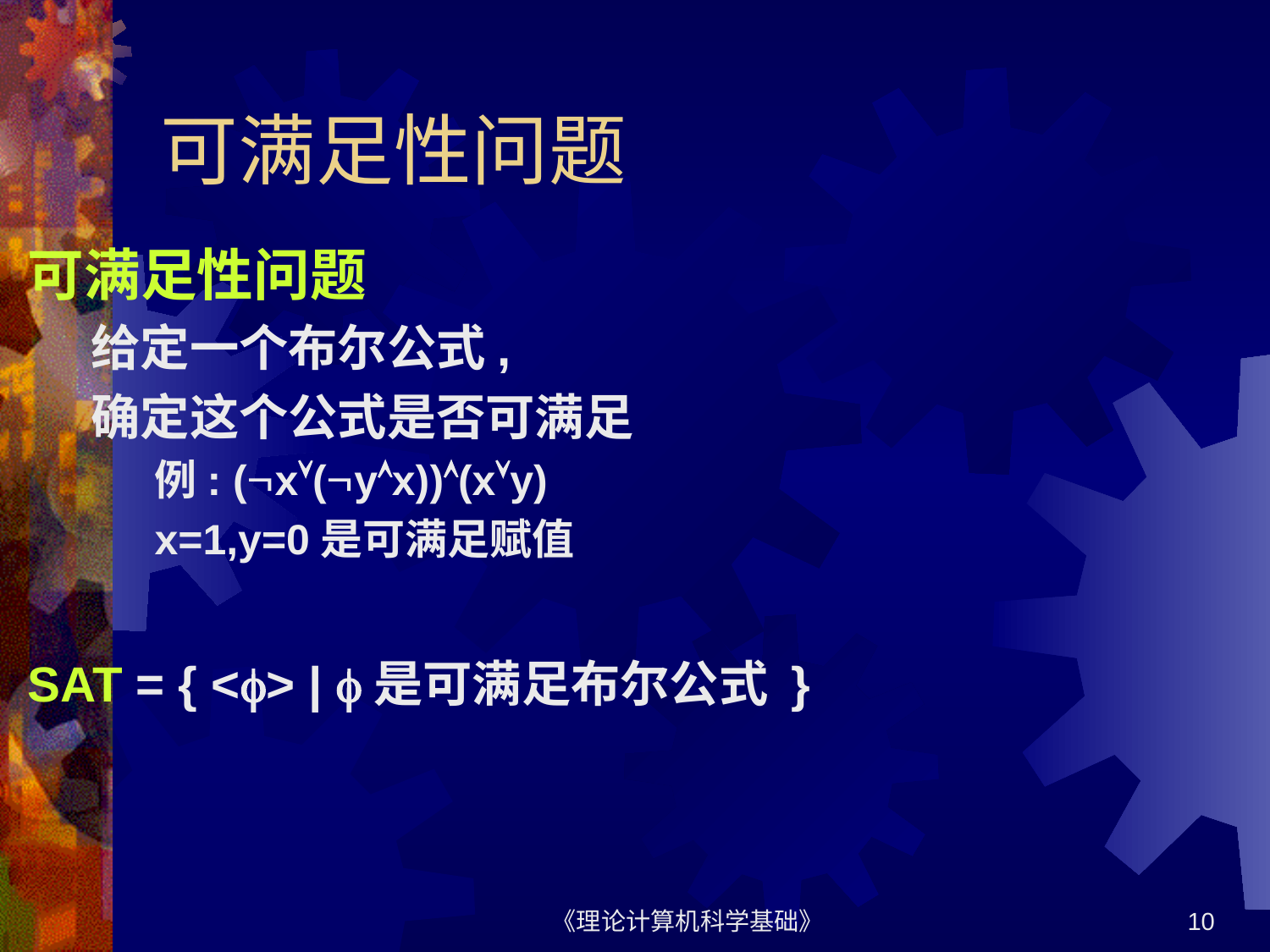

# 可满足性问题
可满足性问题
给定一个布尔公式,
确定这个公式是否可满足
例: (¬x∨(¬y∧x))∧(x∨y)
x=1,y=0是可满足赋值

SAT = { <φ> | φ是可满足布尔公式 }
《理论计算机科学基础》
10